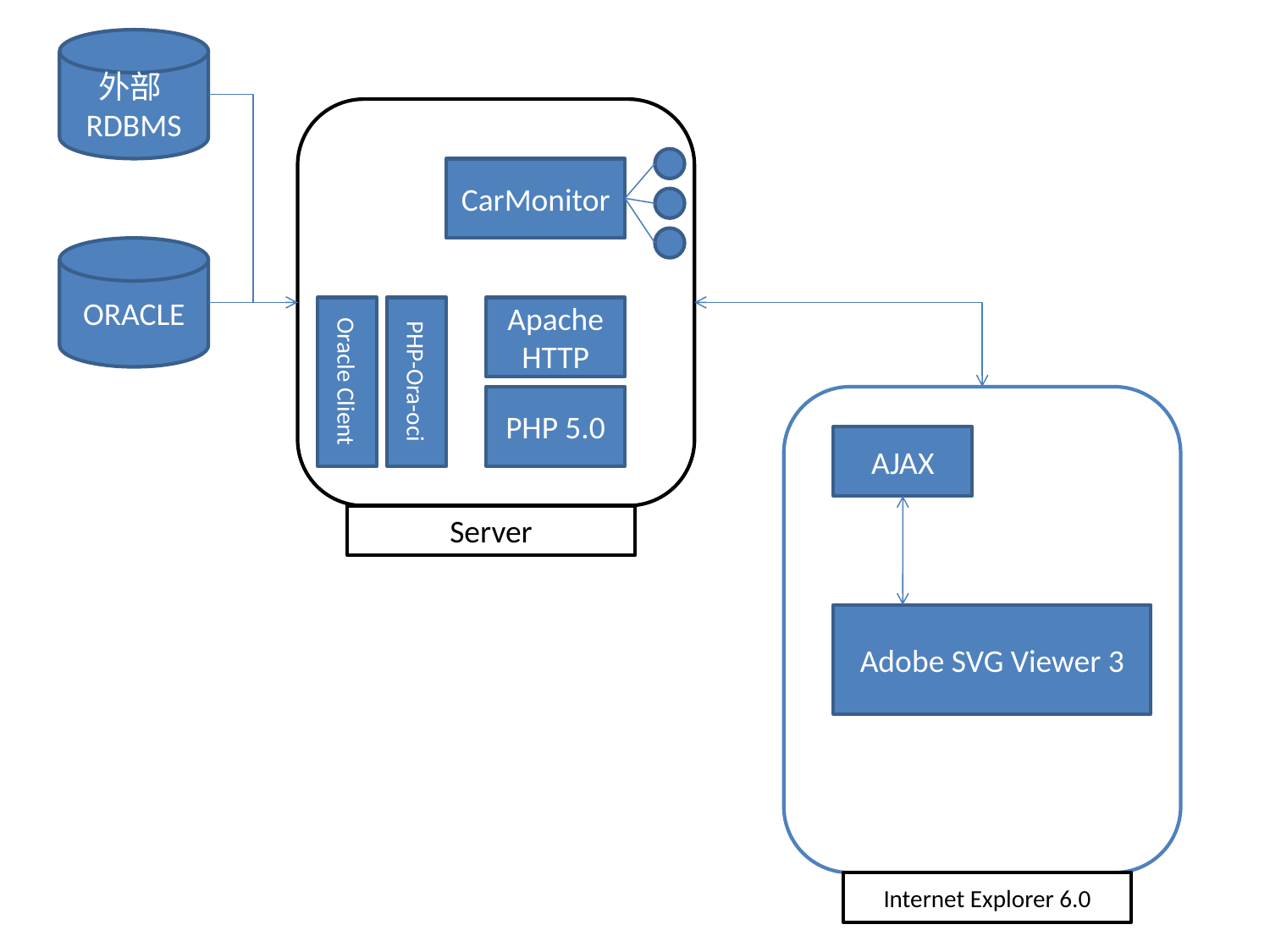

外部RDBMS

CarMonitor

ORACLE
Oracle Client
PHP-Ora-oci
Apache HTTP
PHP 5.0

AJAX
Server
Adobe SVG Viewer 3
Internet Explorer 6.0